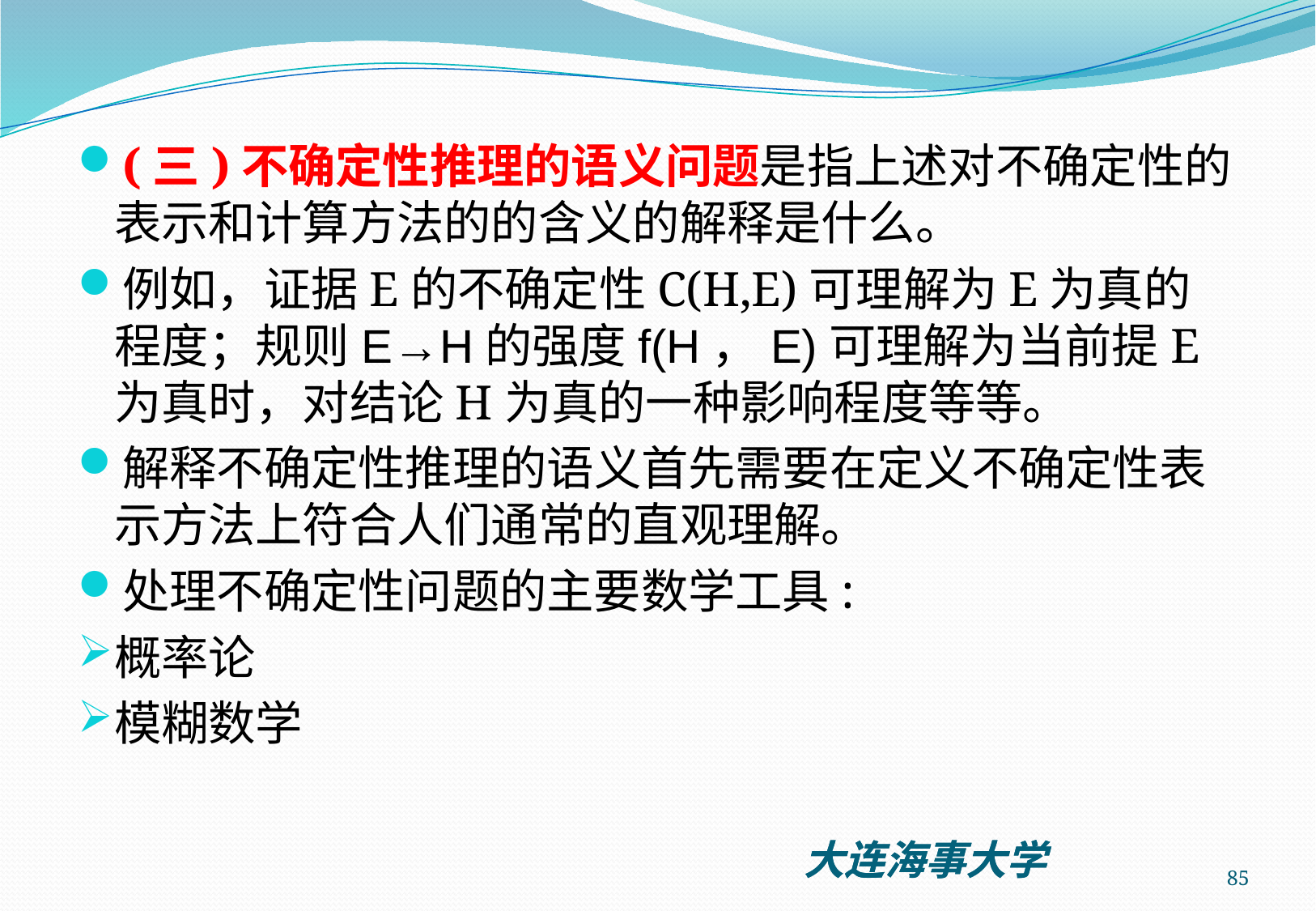

(三)不确定性推理的语义问题是指上述对不确定性的表示和计算方法的的含义的解释是什么。
例如，证据E的不确定性C(H,E)可理解为E为真的程度；规则E→H的强度f(H，E)可理解为当前提E为真时，对结论H为真的一种影响程度等等。
解释不确定性推理的语义首先需要在定义不确定性表示方法上符合人们通常的直观理解。
处理不确定性问题的主要数学工具:
概率论
模糊数学

85